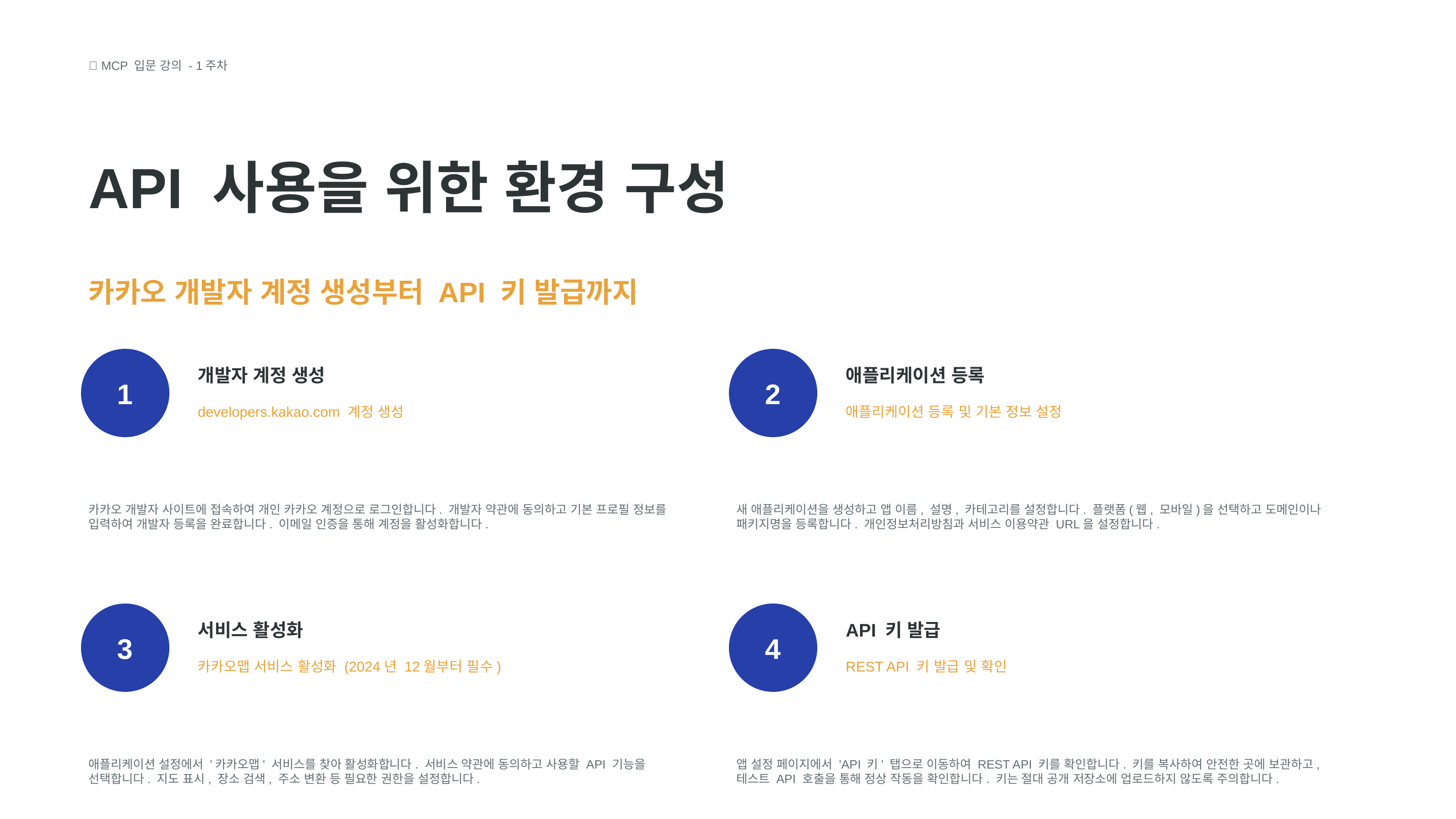

🧩 MCP 입문 강의 - 1주차
API 사용을 위한 환경 구성
카카오 개발자 계정 생성부터 API 키 발급까지

1

2
개발자 계정 생성
애플리케이션 등록
developers.kakao.com 계정 생성
애플리케이션 등록 및 기본 정보 설정
카카오 개발자 사이트에 접속하여 개인 카카오 계정으로 로그인합니다. 개발자 약관에 동의하고 기본 프로필 정보를 입력하여 개발자 등록을 완료합니다. 이메일 인증을 통해 계정을 활성화합니다.
새 애플리케이션을 생성하고 앱 이름, 설명, 카테고리를 설정합니다. 플랫폼(웹, 모바일)을 선택하고 도메인이나 패키지명을 등록합니다. 개인정보처리방침과 서비스 이용약관 URL을 설정합니다.

3

4
서비스 활성화
API 키 발급
카카오맵 서비스 활성화 (2024년 12월부터 필수)
REST API 키 발급 및 확인
애플리케이션 설정에서 '카카오맵' 서비스를 찾아 활성화합니다. 서비스 약관에 동의하고 사용할 API 기능을 선택합니다. 지도 표시, 장소 검색, 주소 변환 등 필요한 권한을 설정합니다.
앱 설정 페이지에서 'API 키' 탭으로 이동하여 REST API 키를 확인합니다. 키를 복사하여 안전한 곳에 보관하고, 테스트 API 호출을 통해 정상 작동을 확인합니다. 키는 절대 공개 저장소에 업로드하지 않도록 주의합니다.